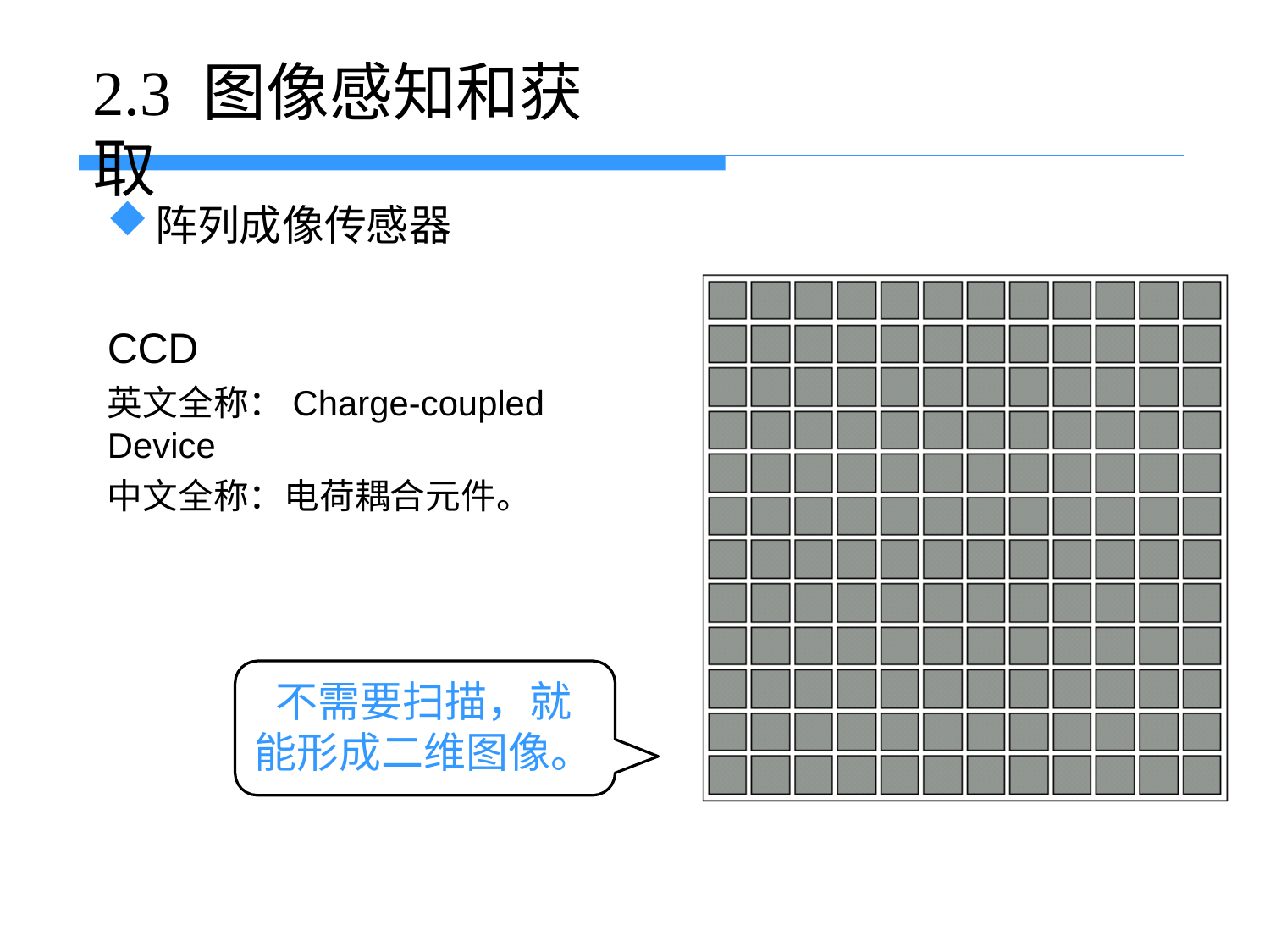

# 2.3 图像感知和获取
阵列成像传感器

CCD
英文全称：Charge-coupled Device
中文全称：电荷耦合元件。

不需要扫描，就 能形成二维图像。